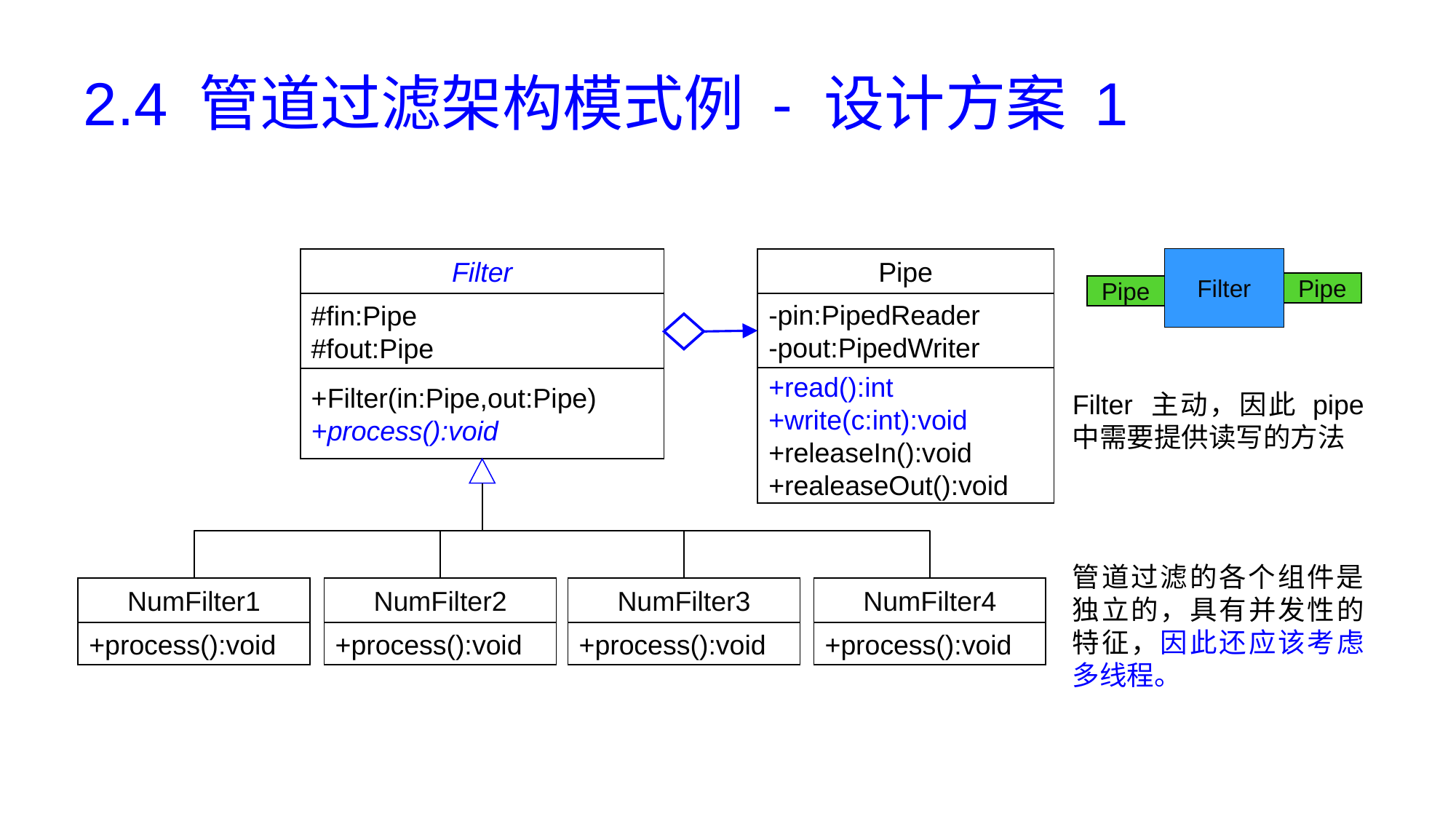

# 2.4 管道过滤架构模式例 - 设计方案 1
Filter
Pipe
Filter
Pipe
Pipe
#fin:Pipe
#fout:Pipe
-pin:PipedReader
-pout:PipedWriter

+read():int
+write(c:int):void
+releaseIn():void
+realeaseOut():void
+Filter(in:Pipe,out:Pipe)
+process():void
Filter 主动，因此 pipe 中需要提供读写的方法

管道过滤的各个组件是独立的，具有并发性的特征，因此还应该考虑多线程。
NumFilter1
NumFilter2
NumFilter3
NumFilter4
+process():void
+process():void
+process():void
+process():void
30